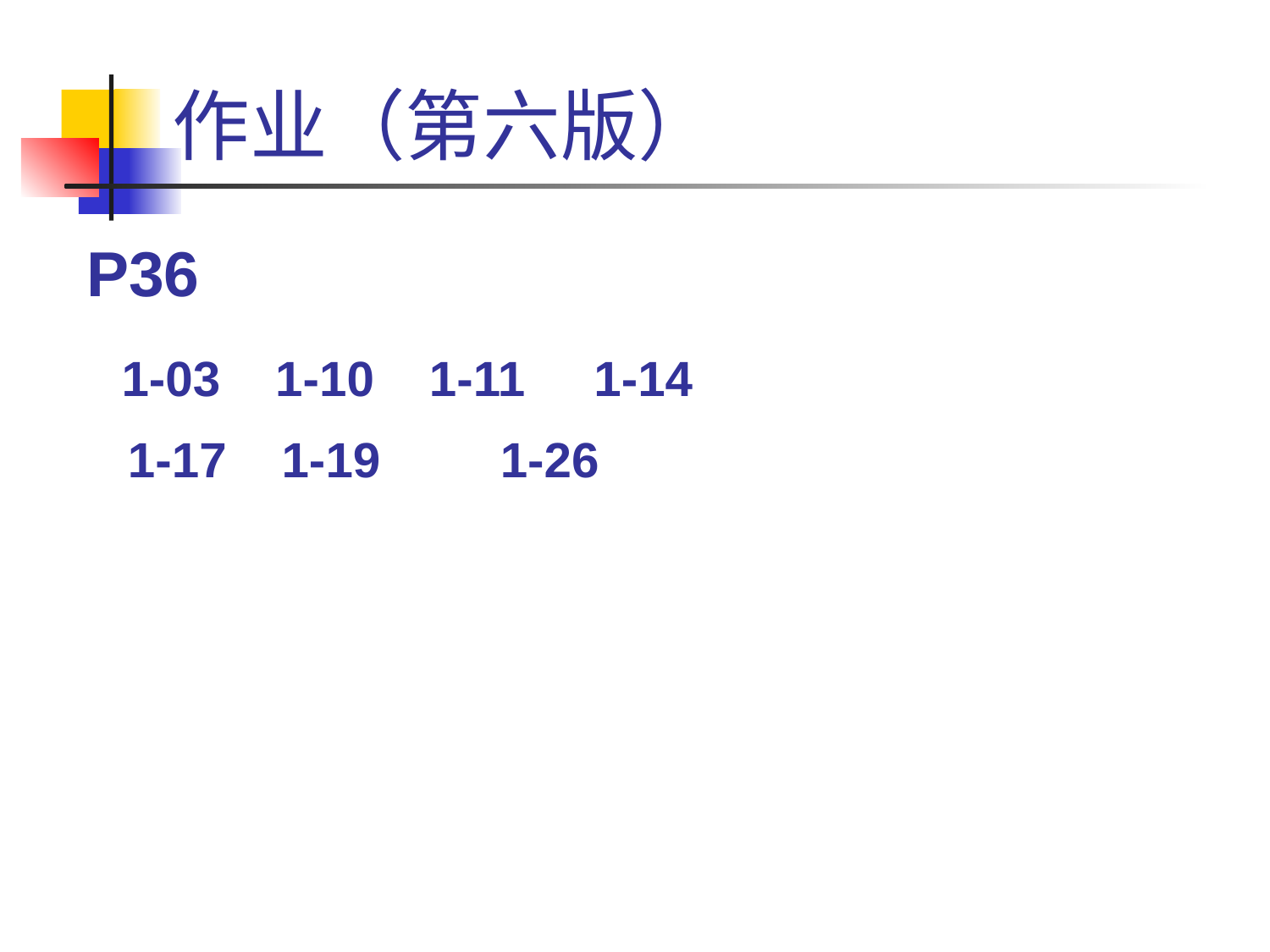

# 作业（第六版）
P36
  1-03    1-10    1-11     1-14
   1-17    1-19	1-26